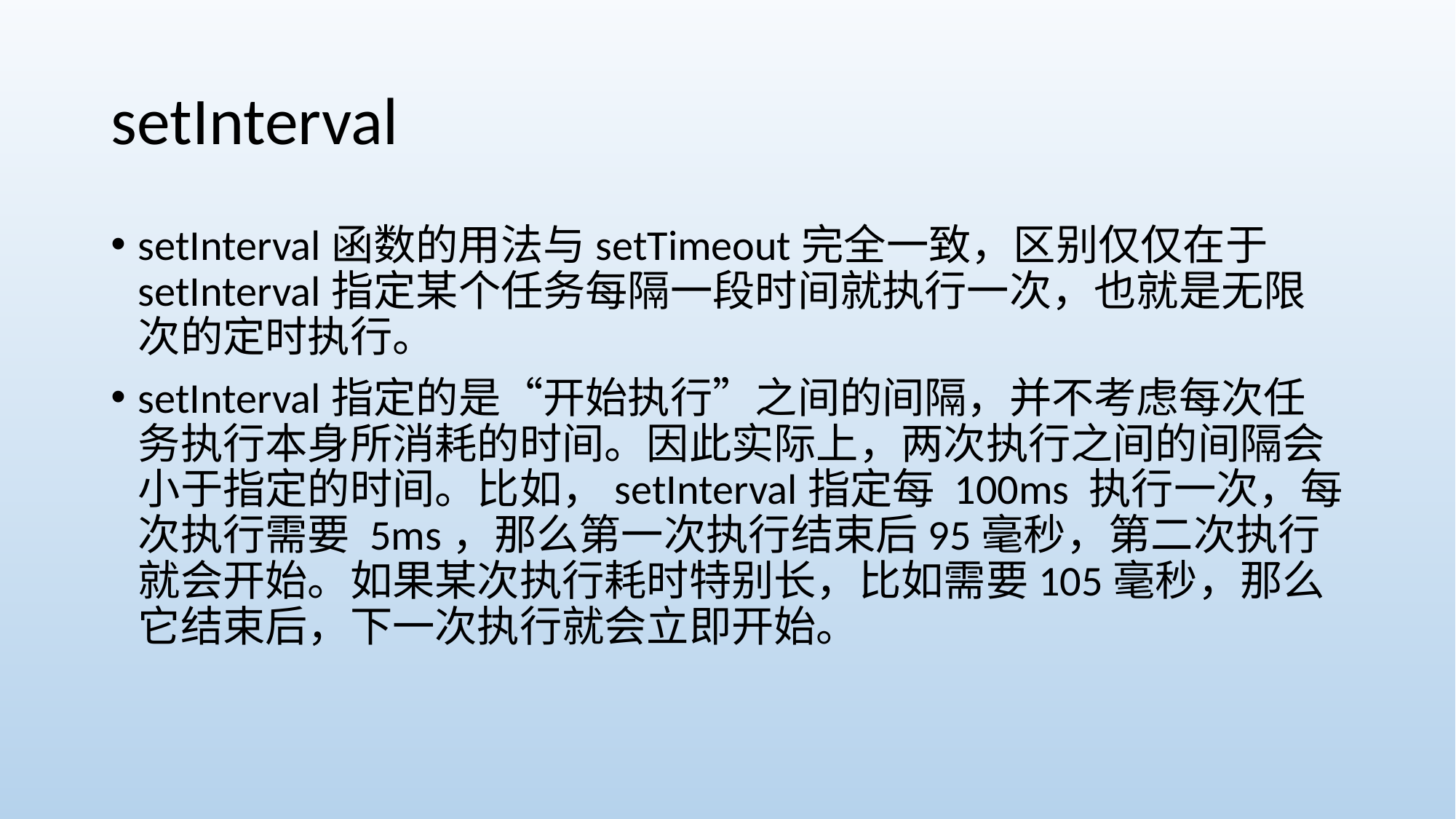

# setInterval
setInterval函数的用法与setTimeout完全一致，区别仅仅在于setInterval指定某个任务每隔一段时间就执行一次，也就是无限次的定时执行。
setInterval指定的是“开始执行”之间的间隔，并不考虑每次任务执行本身所消耗的时间。因此实际上，两次执行之间的间隔会小于指定的时间。比如，setInterval指定每 100ms 执行一次，每次执行需要 5ms，那么第一次执行结束后95毫秒，第二次执行就会开始。如果某次执行耗时特别长，比如需要105毫秒，那么它结束后，下一次执行就会立即开始。